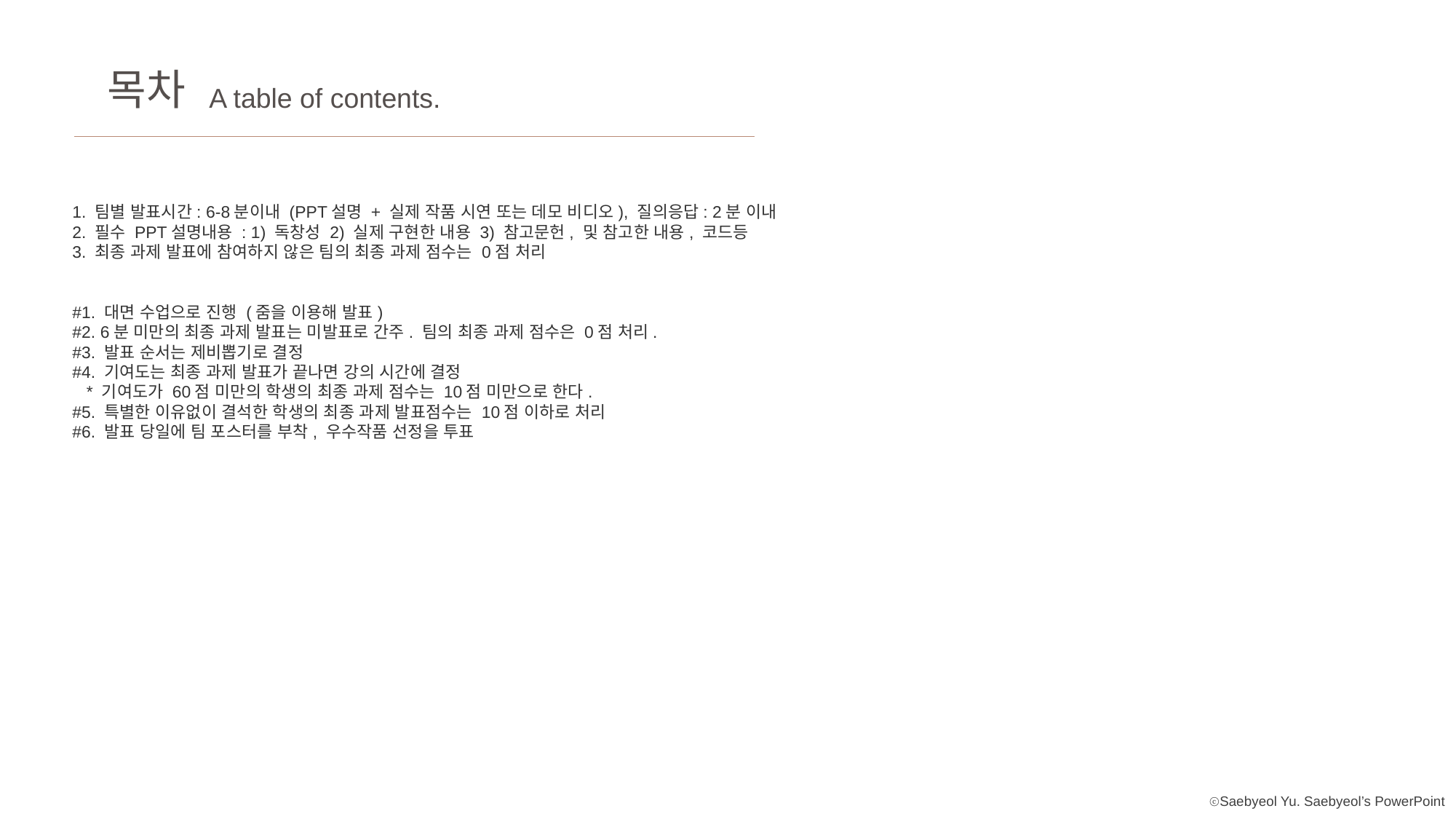

목차
A table of contents.
1. 팀별 발표시간: 6-8분이내 (PPT설명 + 실제 작품 시연 또는 데모 비디오), 질의응답: 2분 이내
2. 필수 PPT설명내용 : 1) 독창성 2) 실제 구현한 내용 3) 참고문헌, 및 참고한 내용, 코드등
3. 최종 과제 발표에 참여하지 않은 팀의 최종 과제 점수는 0점 처리

#1. 대면 수업으로 진행 (줌을 이용해 발표)
#2. 6분 미만의 최종 과제 발표는 미발표로 간주. 팀의 최종 과제 점수은 0점 처리.
#3. 발표 순서는 제비뽑기로 결정
#4. 기여도는 최종 과제 발표가 끝나면 강의 시간에 결정
   * 기여도가 60점 미만의 학생의 최종 과제 점수는 10점 미만으로 한다.
#5. 특별한 이유없이 결석한 학생의 최종 과제 발표점수는 10점 이하로 처리
#6. 발표 당일에 팀 포스터를 부착, 우수작품 선정을 투표